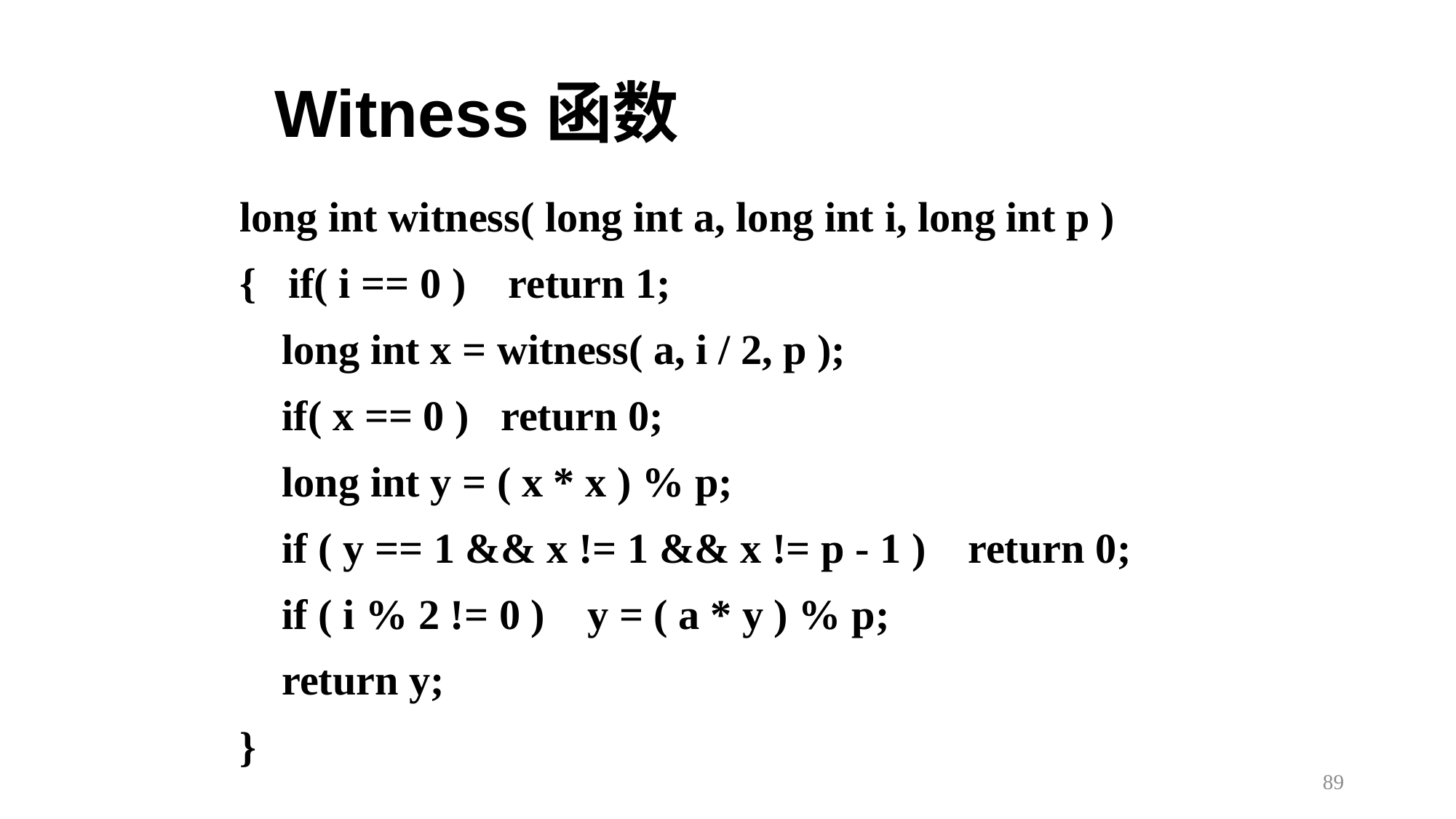

# Witness函数
long int witness( long int a, long int i, long int p )
{   if( i == 0 )    return 1;
    long int x = witness( a, i / 2, p );
    if( x == 0 )   return 0;
    long int y = ( x * x ) % p;
    if ( y == 1 && x != 1 && x != p - 1 )    return 0;
    if ( i % 2 != 0 )    y = ( a * y ) % p;
    return y;
}
89